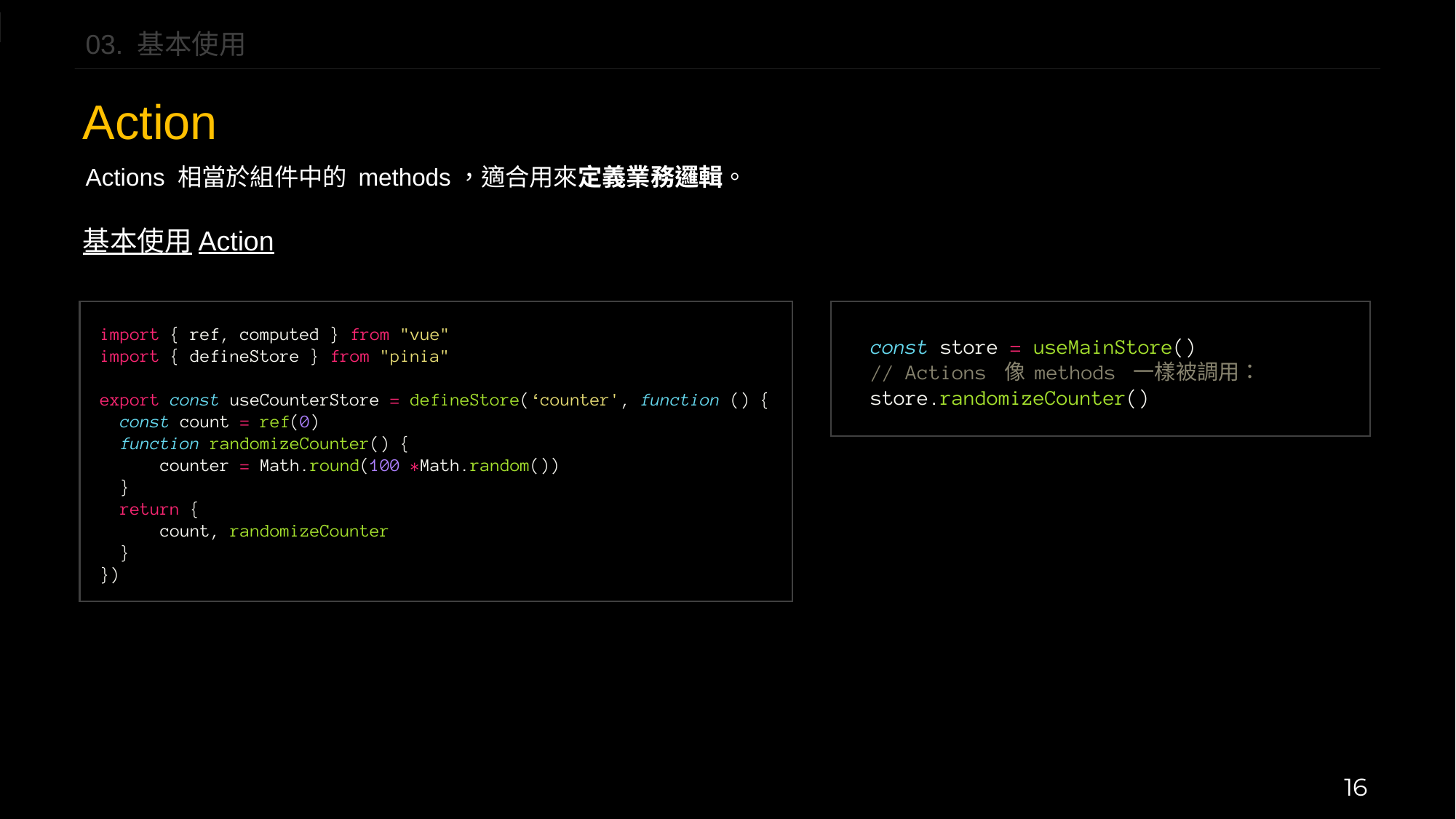

03. 基本使用
Action
Actions 相當於組件中的 methods，適合用來定義業務邏輯。
基本使用Action

import { ref, computed } from "vue"
import { defineStore } from "pinia"
export const useCounterStore = defineStore(‘counter', function () {
  const count = ref(0)
  function randomizeCounter() {
      counter = Math.round(100 *Math.random())
  }
  return {
      count, randomizeCounter
  }
})
const store = useMainStore()
// Actions 像 methods 一樣被調用：
store.randomizeCounter()